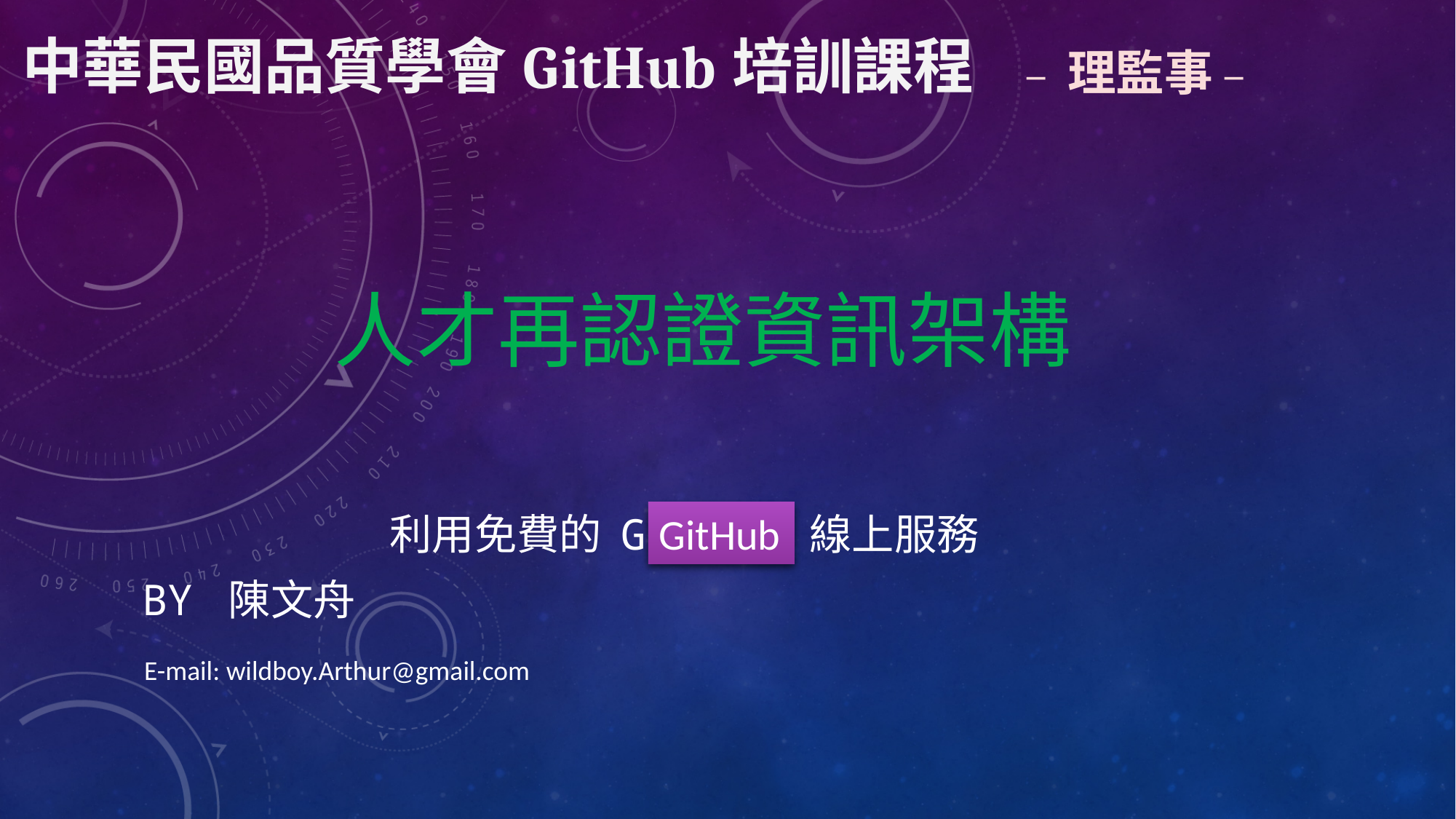

中華民國品質學會GitHub培訓課程
– 理監事 –
人才再認證資訊架構
GitHub
利用免費的 gitHUB 線上服務
By 陳文舟
E-mail: wildboy.Arthur@gmail.com